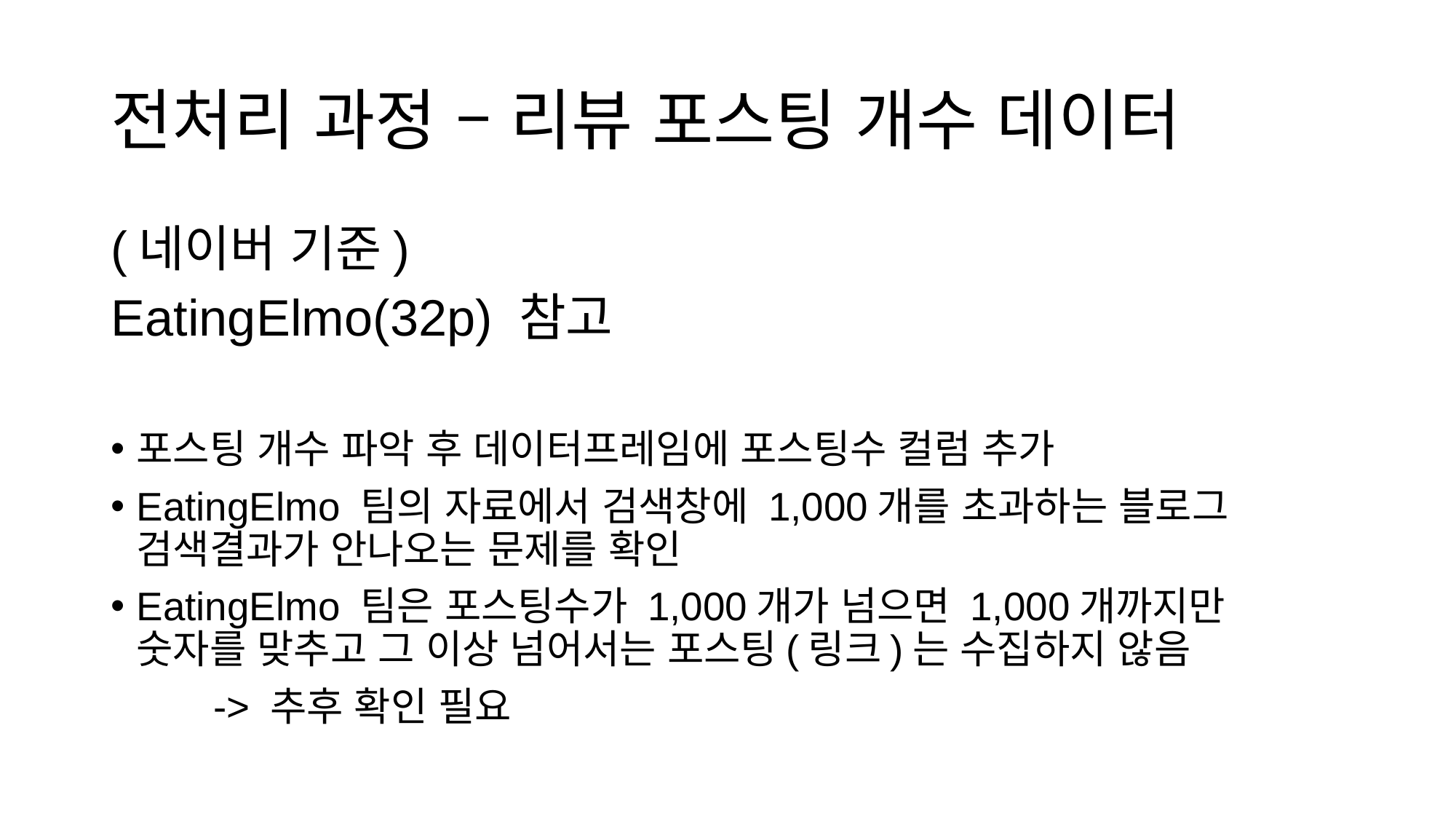

# 전처리 과정 – 리뷰 포스팅 개수 데이터
(네이버 기준)
EatingElmo(32p) 참고

포스팅 개수 파악 후 데이터프레임에 포스팅수 컬럼 추가
EatingElmo 팀의 자료에서 검색창에 1,000개를 초과하는 블로그 검색결과가 안나오는 문제를 확인
EatingElmo 팀은 포스팅수가 1,000개가 넘으면 1,000개까지만 숫자를 맞추고 그 이상 넘어서는 포스팅(링크)는 수집하지 않음
	-> 추후 확인 필요